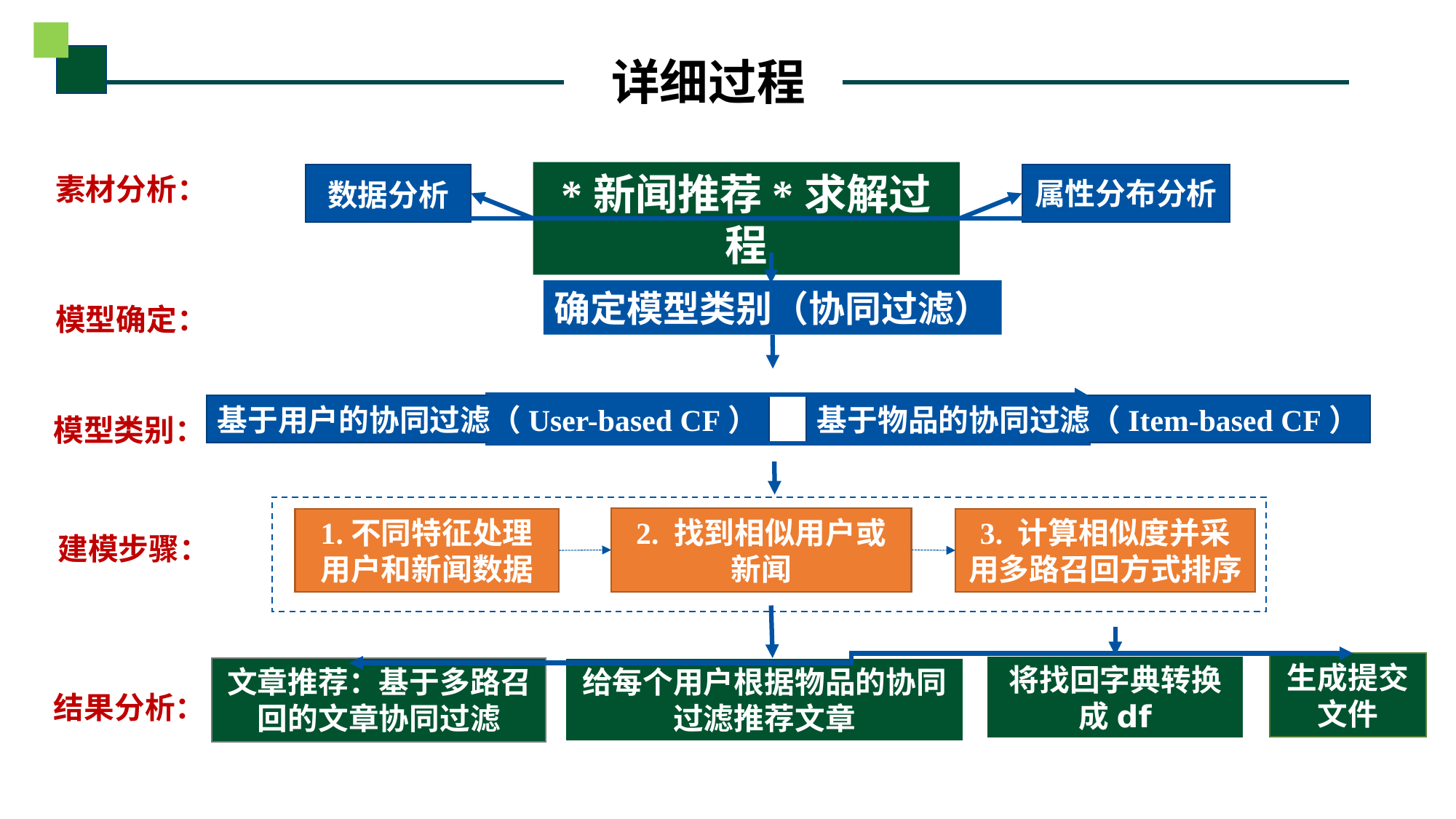

详细过程
*新闻推荐*求解过程

属性分布分析

数据分析
素材分析：
确定模型类别（协同过滤）
模型确定：
基于用户的协同过滤（User-based CF）
基于物品的协同过滤（Item-based CF）
模型类别：

2. 找到相似用户或新闻
1.不同特征处理用户和新闻数据
3. 计算相似度并采用多路召回方式排序
建模步骤：
生成提交文件
将找回字典转换成df
文章推荐：基于多路召回的文章协同过滤
给每个用户根据物品的协同过滤推荐文章
结果分析：